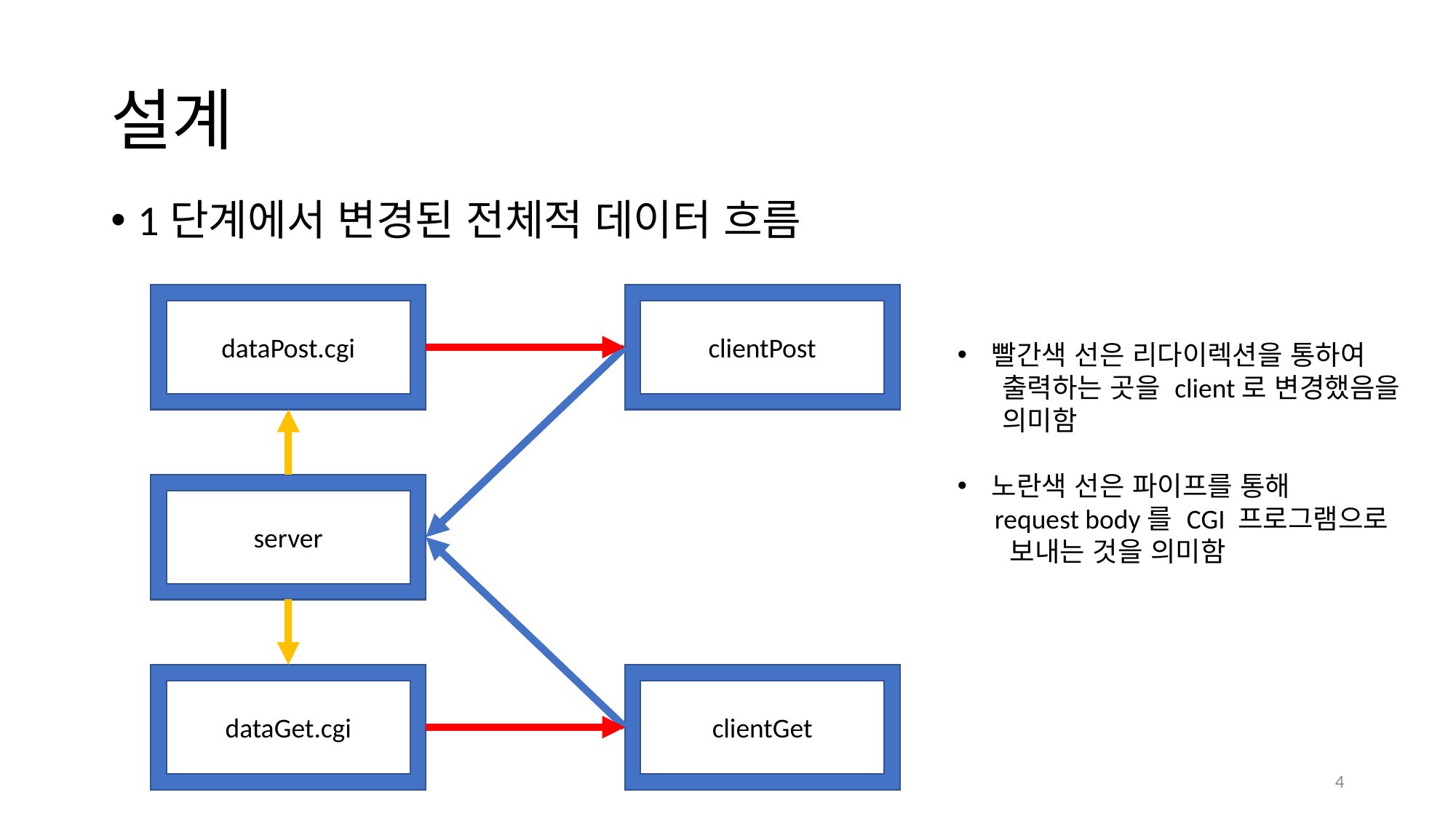

# 설계
1단계에서 변경된 전체적 데이터 흐름

dataPost.cgi
clientPost
빨간색 선은 리다이렉션을 통하여
     출력하는 곳을 client로 변경했음을
     의미함

노란색 선은 파이프를 통해
      request body를 CGI 프로그램으로
      보내는 것을 의미함
server
dataGet.cgi
clientGet
4